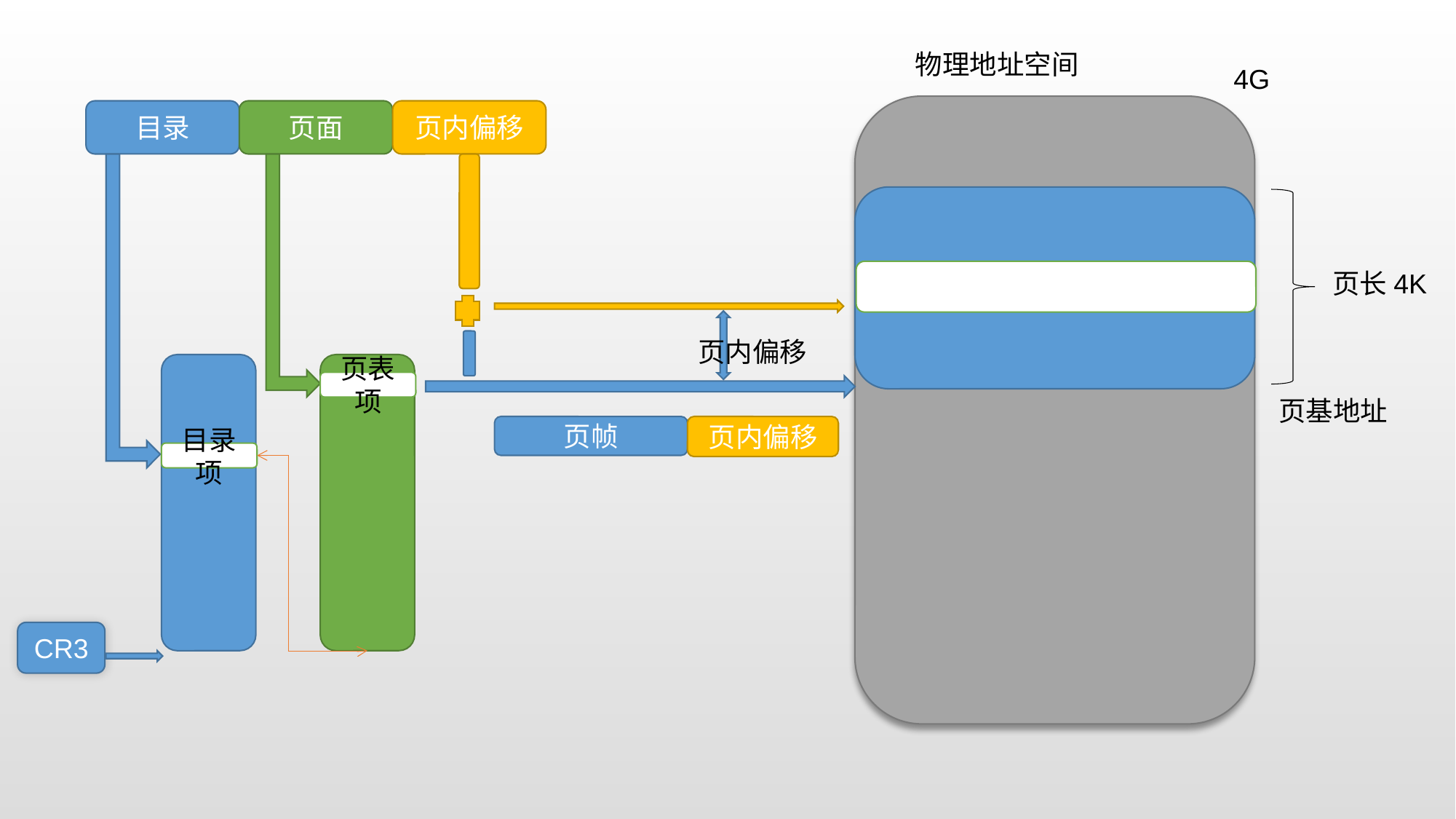

物理地址空间
4G

目录
页面
页内偏移

页长4K

页内偏移

页表项

页基地址
页帧
页内偏移
目录项
CR3